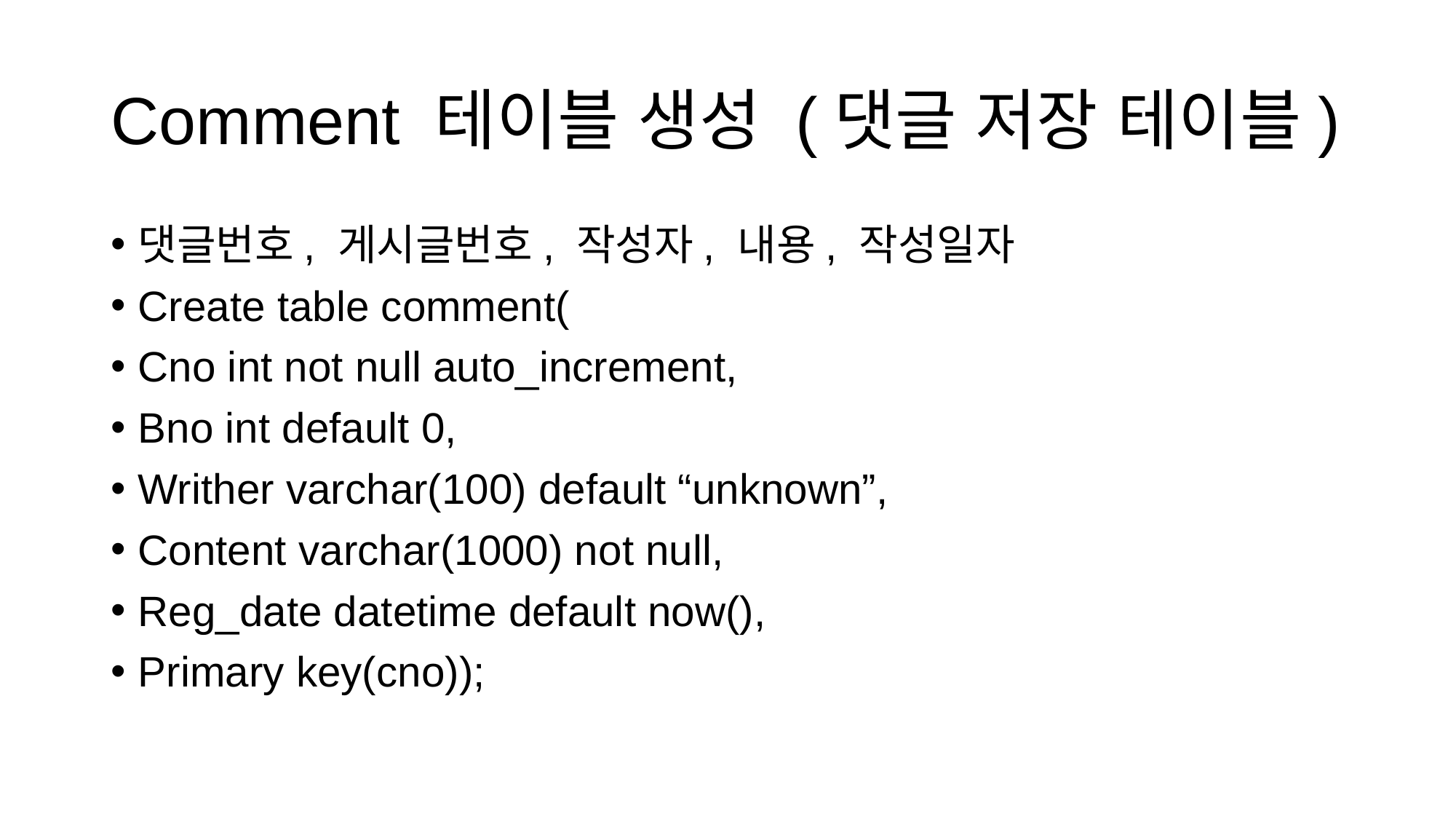

# Comment 테이블 생성 (댓글 저장 테이블)
댓글번호, 게시글번호, 작성자, 내용, 작성일자
Create table comment(
Cno int not null auto_increment,
Bno int default 0,
Writher varchar(100) default “unknown”,
Content varchar(1000) not null,
Reg_date datetime default now(),
Primary key(cno));